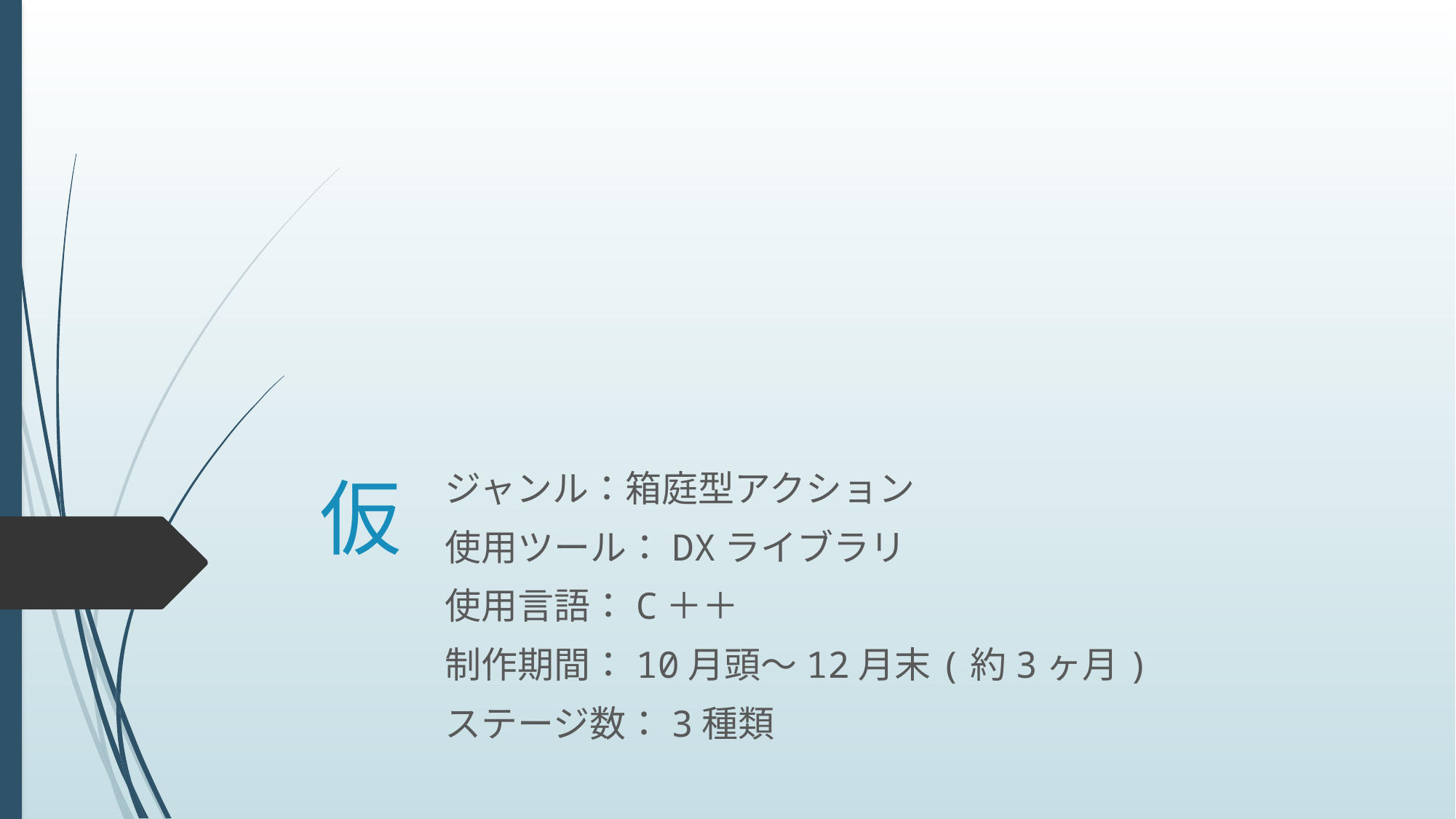

# 仮
ジャンル：箱庭型アクション
使用ツール：DXライブラリ
使用言語：C＋＋
制作期間：10月頭～12月末(約3ヶ月)
ステージ数：3種類